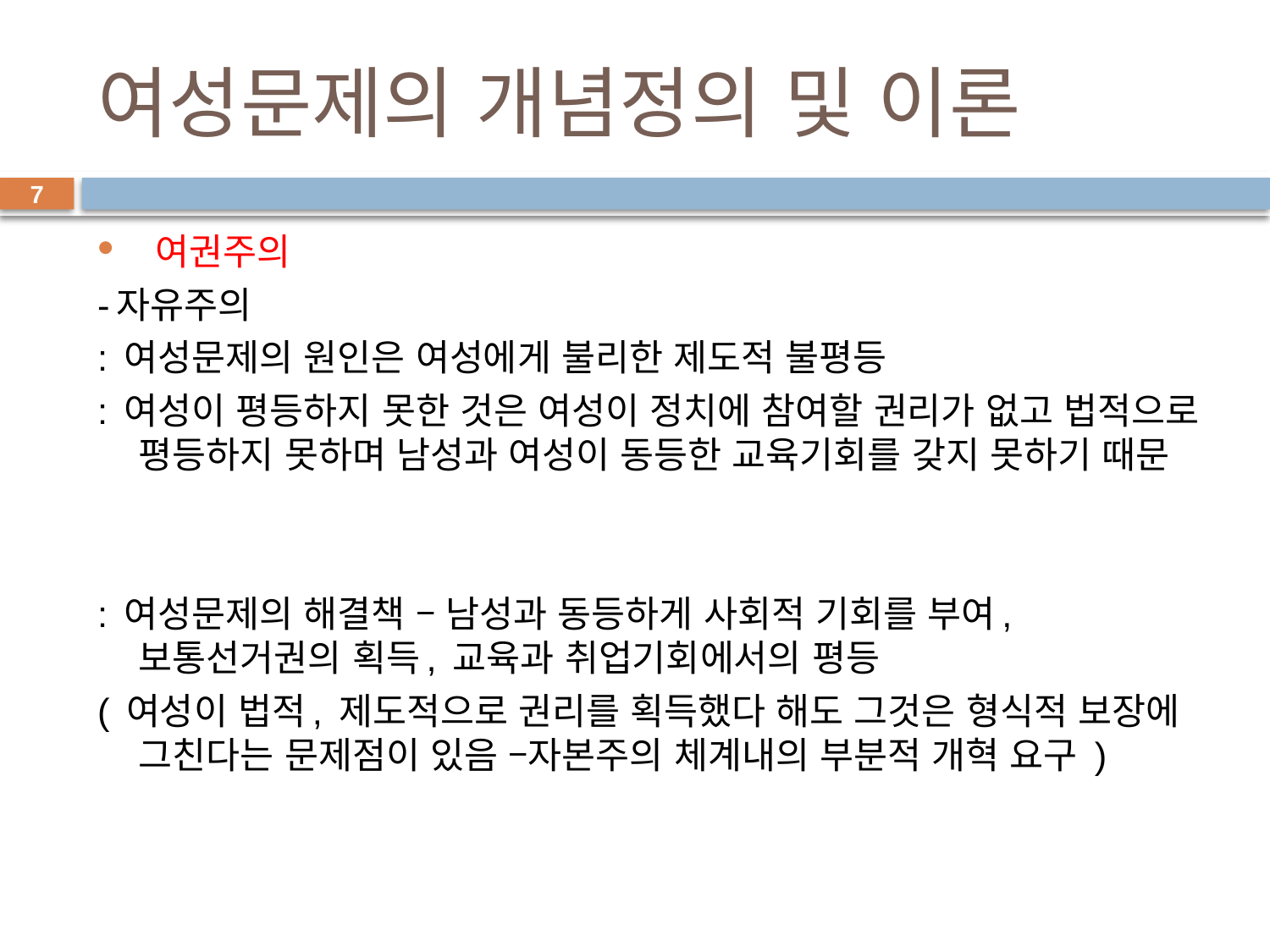

# 여성문제의 개념정의 및 이론
7
 여권주의
-자유주의
: 여성문제의 원인은 여성에게 불리한 제도적 불평등
: 여성이 평등하지 못한 것은 여성이 정치에 참여할 권리가 없고 법적으로 평등하지 못하며 남성과 여성이 동등한 교육기회를 갖지 못하기 때문

: 여성문제의 해결책 – 남성과 동등하게 사회적 기회를 부여, 보통선거권의 획득, 교육과 취업기회에서의 평등
( 여성이 법적, 제도적으로 권리를 획득했다 해도 그것은 형식적 보장에 그친다는 문제점이 있음 –자본주의 체계내의 부분적 개혁 요구 )